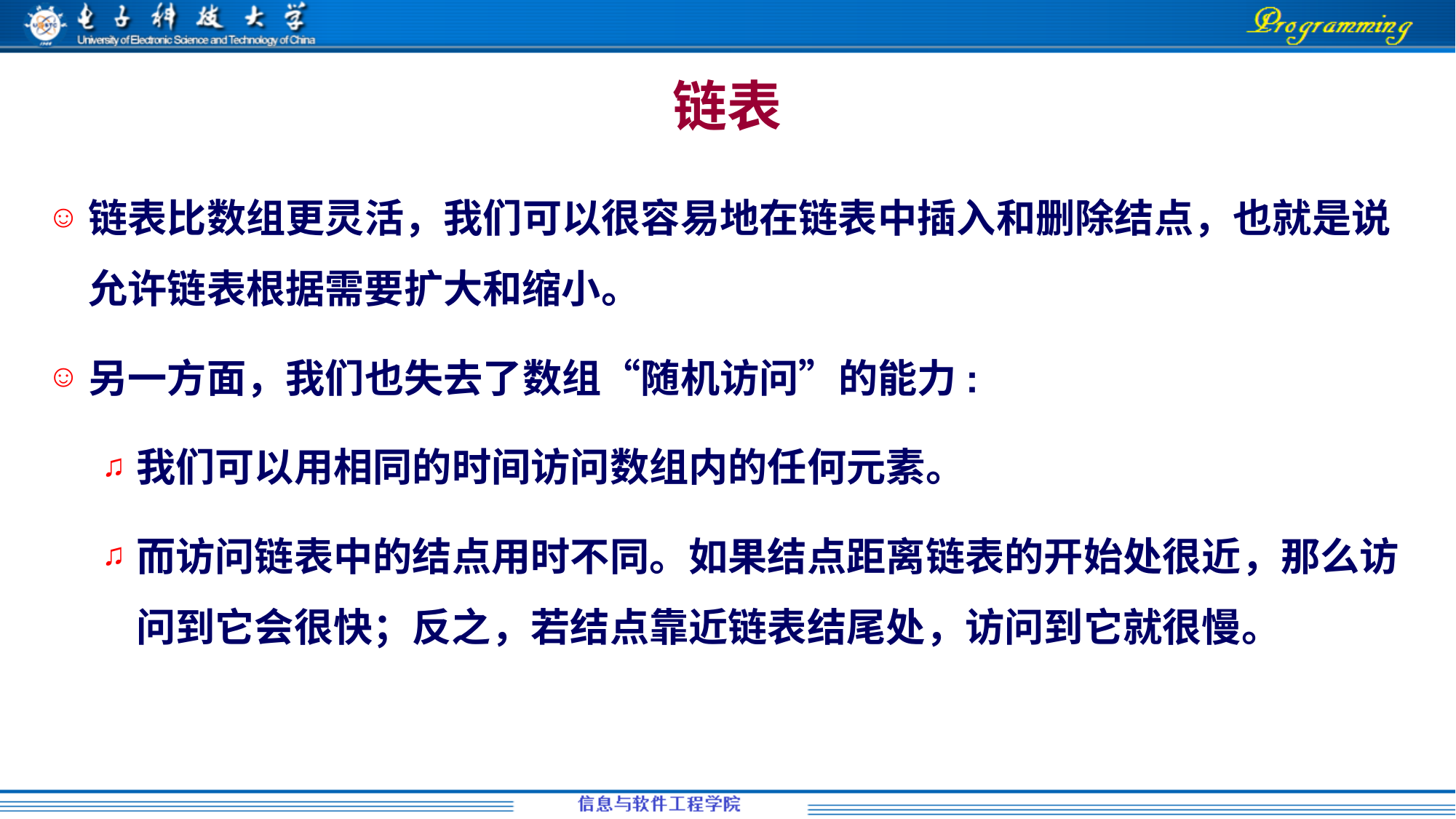

# 链表
链表比数组更灵活，我们可以很容易地在链表中插入和删除结点，也就是说允许链表根据需要扩大和缩小。
另一方面，我们也失去了数组“随机访问”的能力:
我们可以用相同的时间访问数组内的任何元素。
而访问链表中的结点用时不同。如果结点距离链表的开始处很近，那么访问到它会很快；反之，若结点靠近链表结尾处，访问到它就很慢。